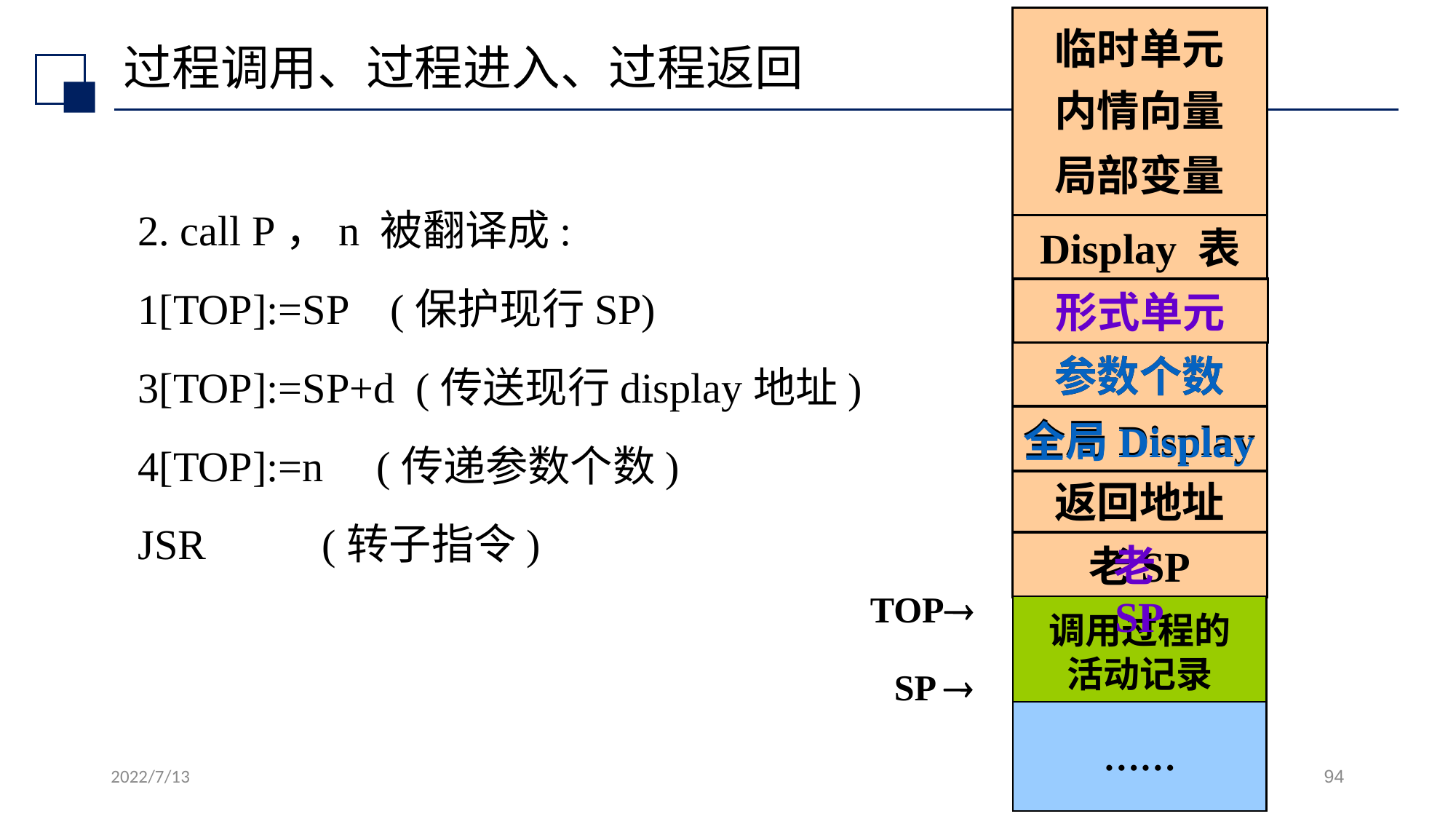

临时单元
# 过程调用、过程进入、过程返回
内情向量
局部变量
2. call P，n 被翻译成:
1[TOP]:=SP    (保护现行SP)
3[TOP]:=SP+d  (传送现行display地址)
4[TOP]:=n     (传递参数个数)
JSR           (转子指令)
Display 表
形式单元
参数个数
参数个数
全局Display
全局Display
返回地址
老SP
老SP
TOP→
调用过程的
活动记录
SP →
……
2022/7/13
94